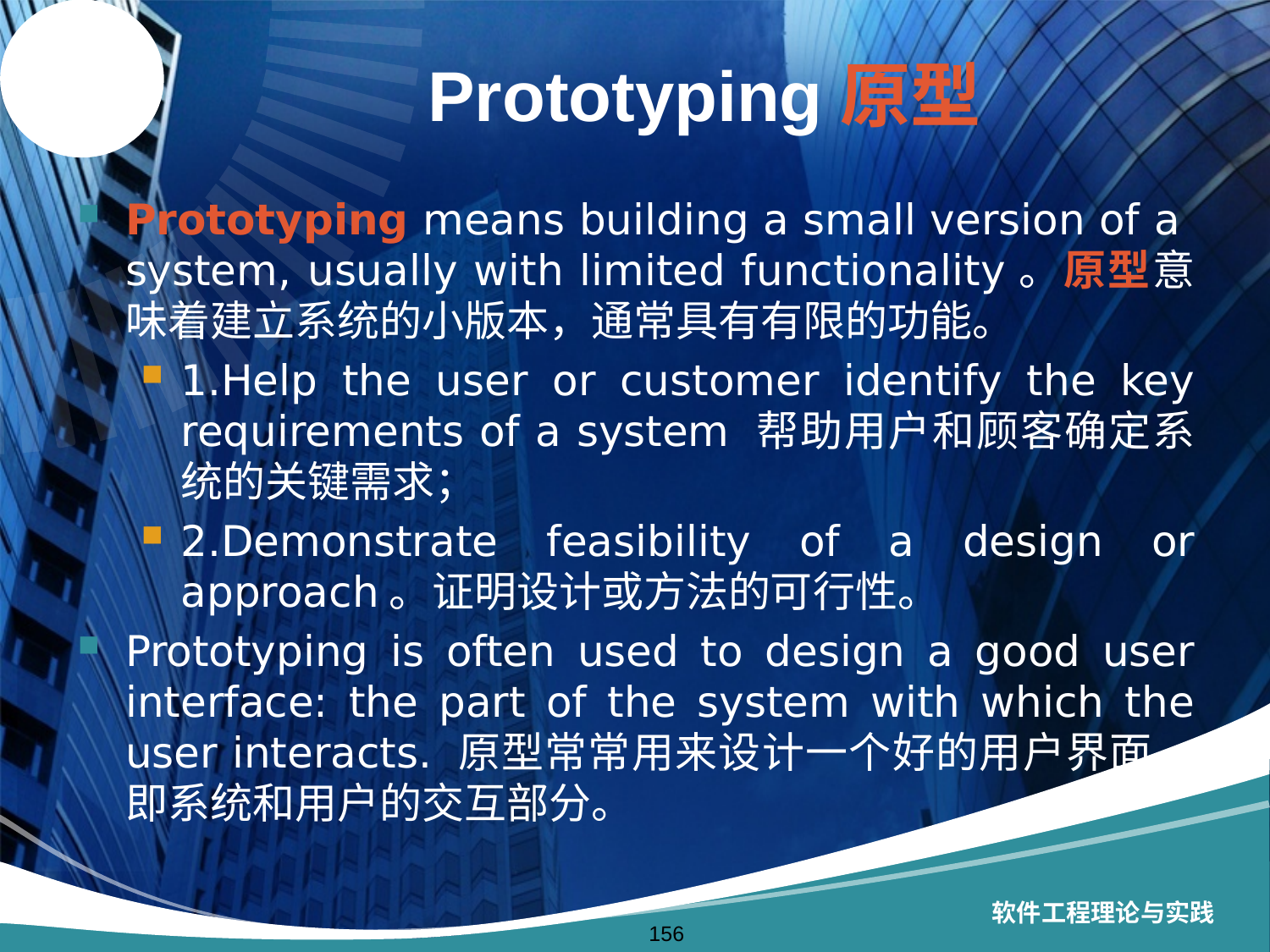

# Prototyping原型
Prototyping means building a small version of a  system, usually with limited functionality。原型意味着建立系统的小版本，通常具有有限的功能。
1.Help the user or customer identify the key requirements of a system 帮助用户和顾客确定系统的关键需求；
2.Demonstrate feasibility of a design or approach。证明设计或方法的可行性。
Prototyping is often used to design a good user interface: the part of the system with which the user interacts. 原型常常用来设计一个好的用户界面，即系统和用户的交互部分。
软件工程理论与实践
156